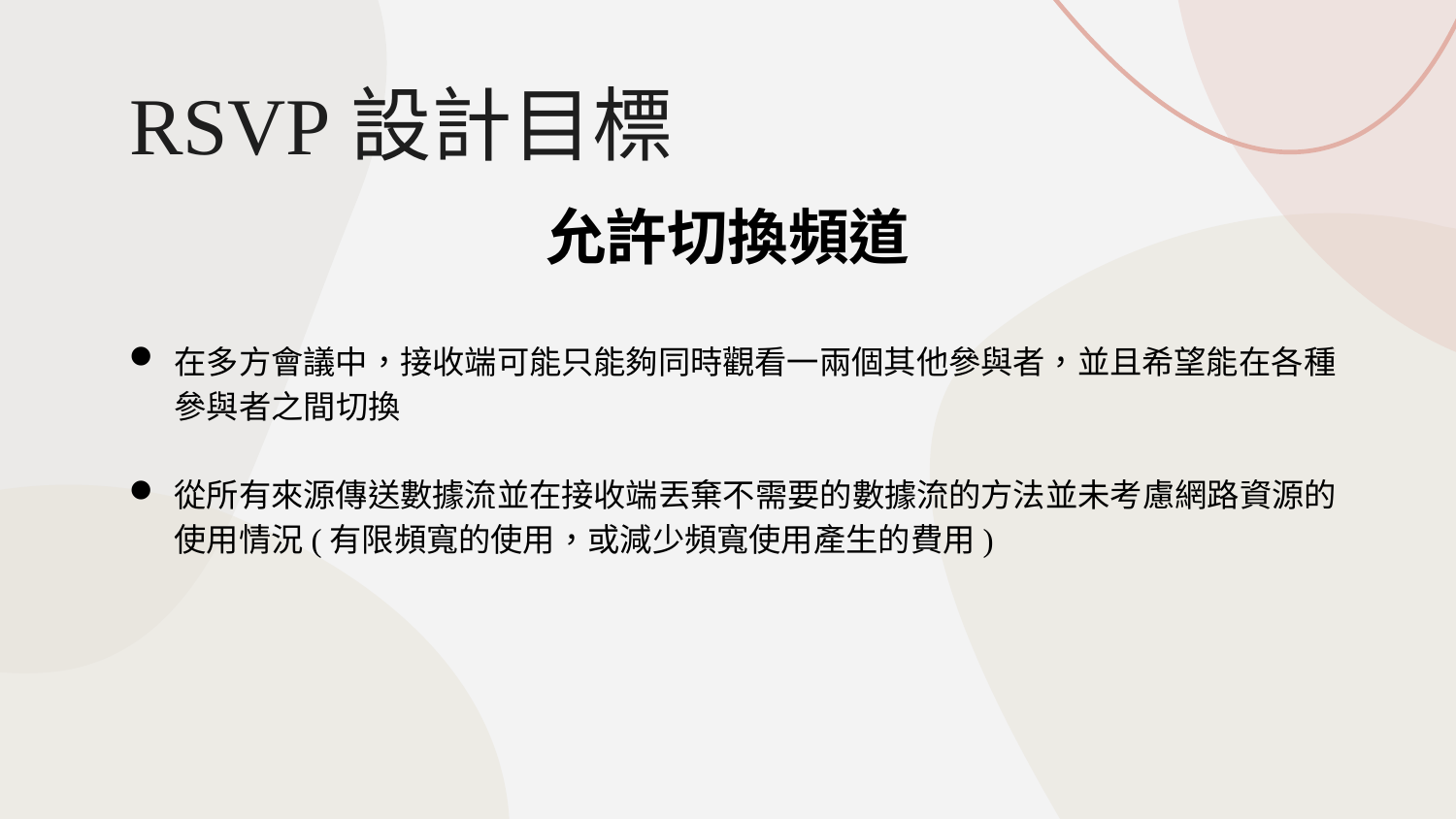

# RSVP設計目標
允許切換頻道
在多方會議中，接收端可能只能夠同時觀看一兩個其他參與者，並且希望能在各種參與者之間切換

從所有來源傳送數據流並在接收端丟棄不需要的數據流的方法並未考慮網路資源的使用情況(有限頻寬的使用，或減少頻寬使用產生的費用)